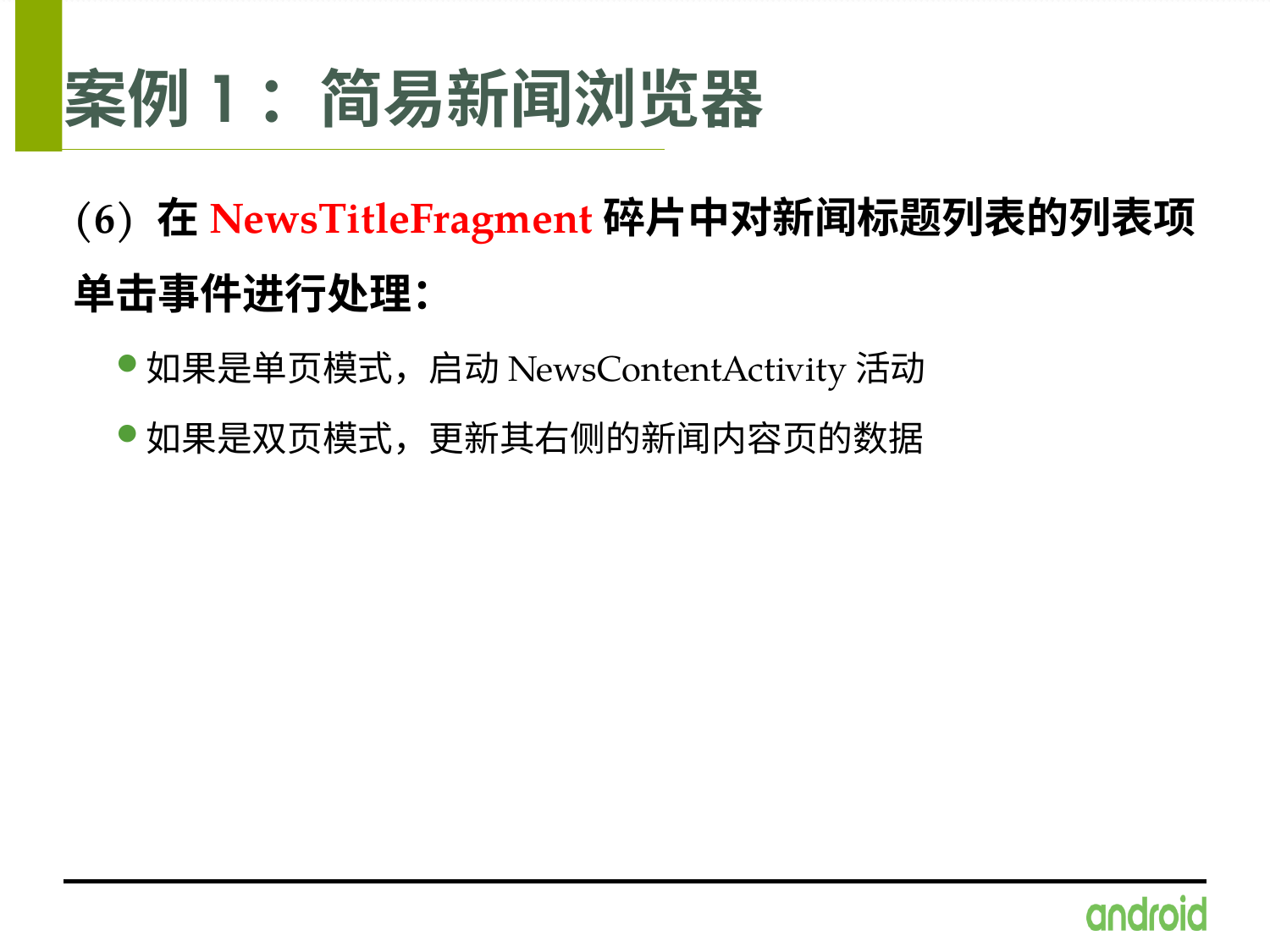

# 案例1：简易新闻浏览器
(6) 在NewsTitleFragment碎片中对新闻标题列表的列表项单击事件进行处理：
如果是单页模式，启动NewsContentActivity活动
如果是双页模式，更新其右侧的新闻内容页的数据